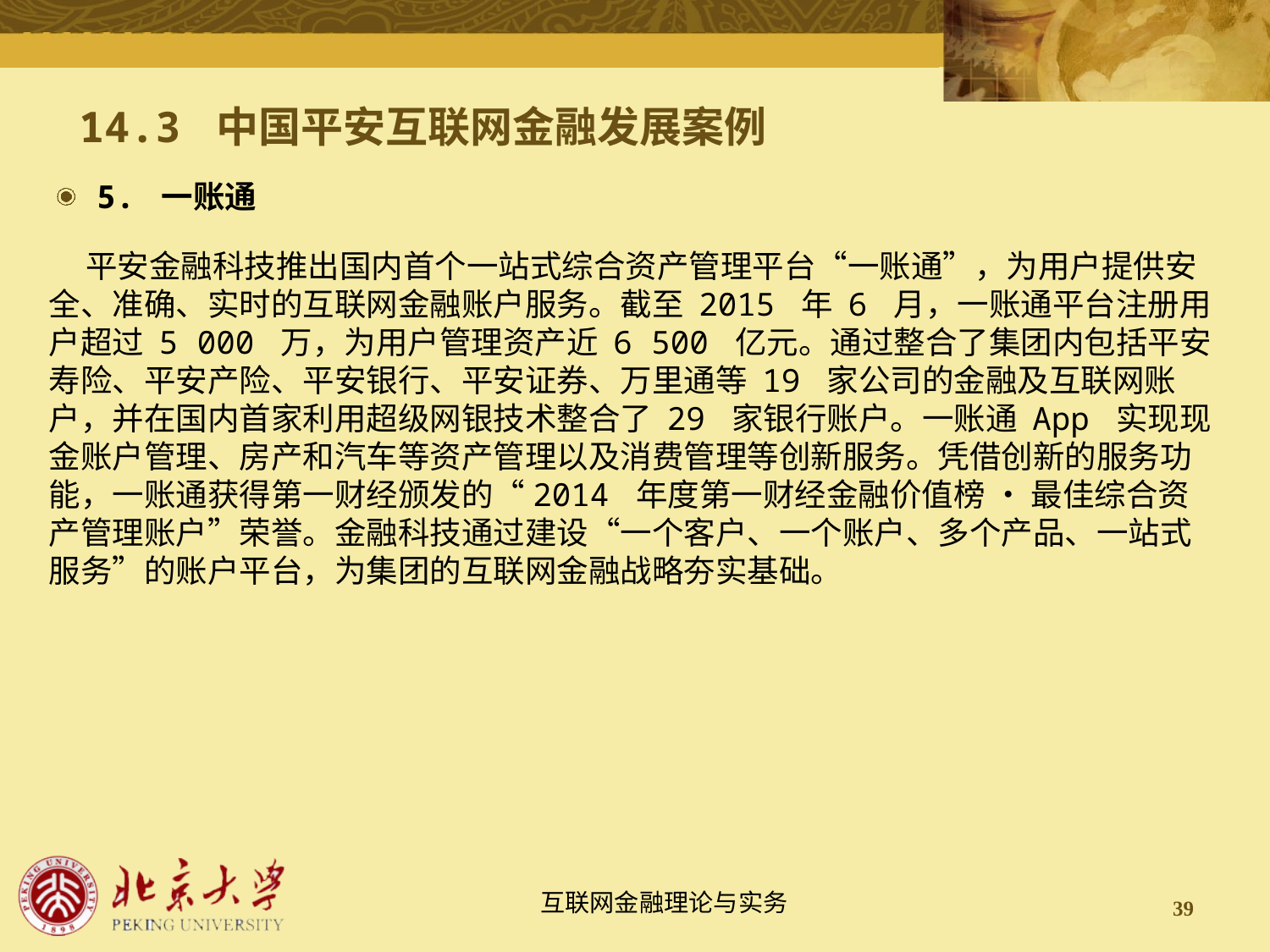

# 14.3 中国平安互联网金融发展案例
5. 一账通
    平安金融科技推出国内首个一站式综合资产管理平台“一账通”，为用户提供安全、准确、实时的互联网金融账户服务。截至 2015 年 6 月，一账通平台注册用户超过 5 000 万，为用户管理资产近 6 500 亿元。通过整合了集团内包括平安寿险、平安产险、平安银行、平安证券、万里通等 19 家公司的金融及互联网账户，并在国内首家利用超级网银技术整合了 29 家银行账户。一账通 App 实现现金账户管理、房产和汽车等资产管理以及消费管理等创新服务。凭借创新的服务功能，一账通获得第一财经颁发的“2014 年度第一财经金融价值榜 • 最佳综合资产管理账户”荣誉。金融科技通过建设“一个客户、一个账户、多个产品、一站式服务”的账户平台，为集团的互联网金融战略夯实基础。
39